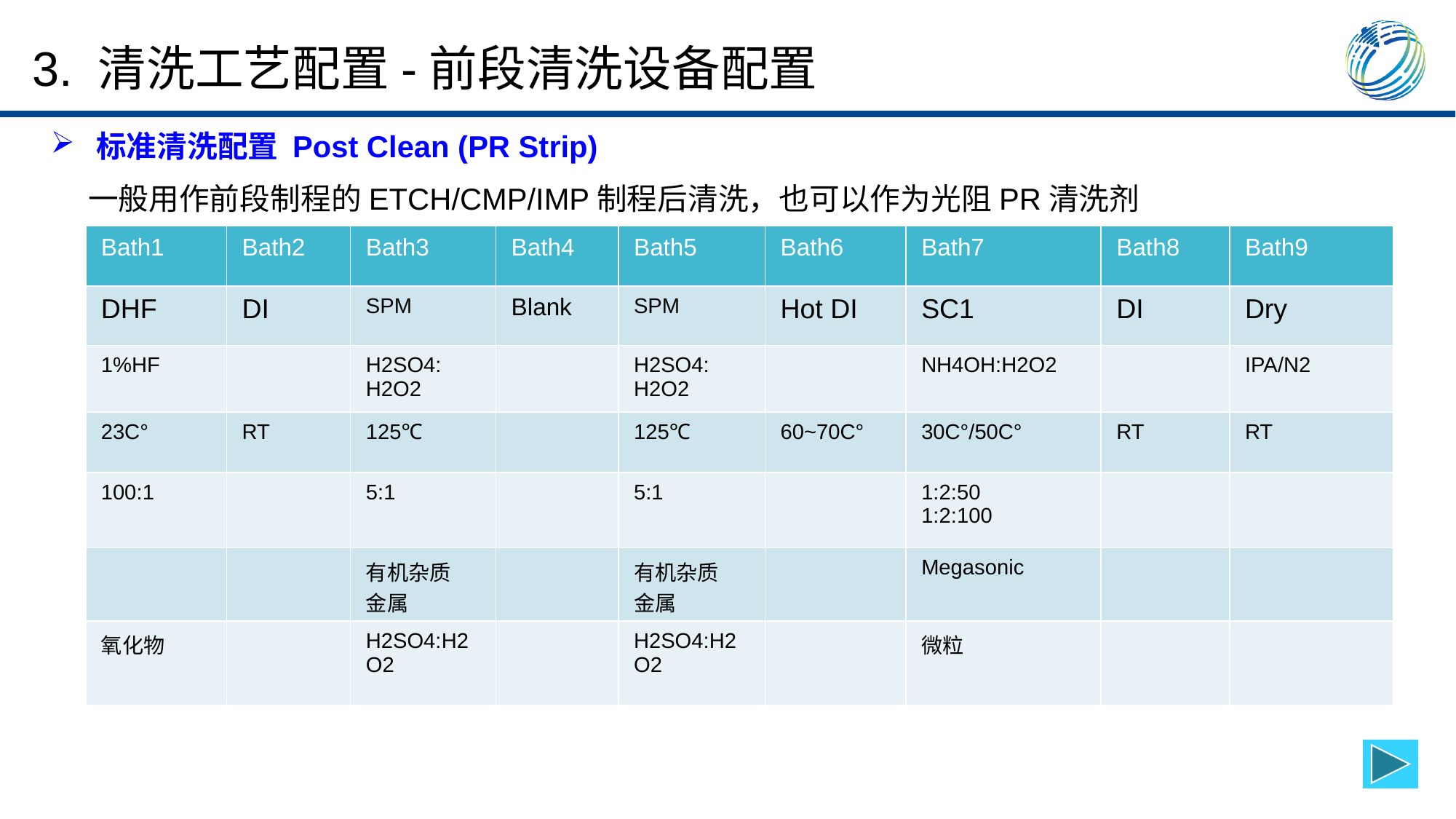

3. 清洗工艺配置-前段清洗设备配置
  标准清洗配置 Post Clean (PR Strip)
一般用作前段制程的ETCH/CMP/IMP制程后清洗，也可以作为光阻PR清洗剂
| Bath1 | Bath2 | Bath3 | Bath4 | Bath5 | Bath6 | Bath7 | Bath8 | Bath9 |
| --- | --- | --- | --- | --- | --- | --- | --- | --- |
| DHF | DI | SPM | Blank | SPM | Hot DI | SC1 | DI | Dry |
| 1%HF |  | H2SO4: H2O2 |  | H2SO4: H2O2 |  | NH4OH:H2O2 |  | IPA/N2 |
| 23C° | RT | 125℃ |  | 125℃ | 60~70C° | 30C°/50C° | RT | RT |
| 100:1 |  | 5:1 |  | 5:1 |  | 1:2:50 1:2:100 |  |  |
|  |  | 有机杂质 金属 |  | 有机杂质 金属 |  | Megasonic |  |  |
| 氧化物 |  | H2SO4:H2O2 |  | H2SO4:H2O2 |  | 微粒 |  |  |